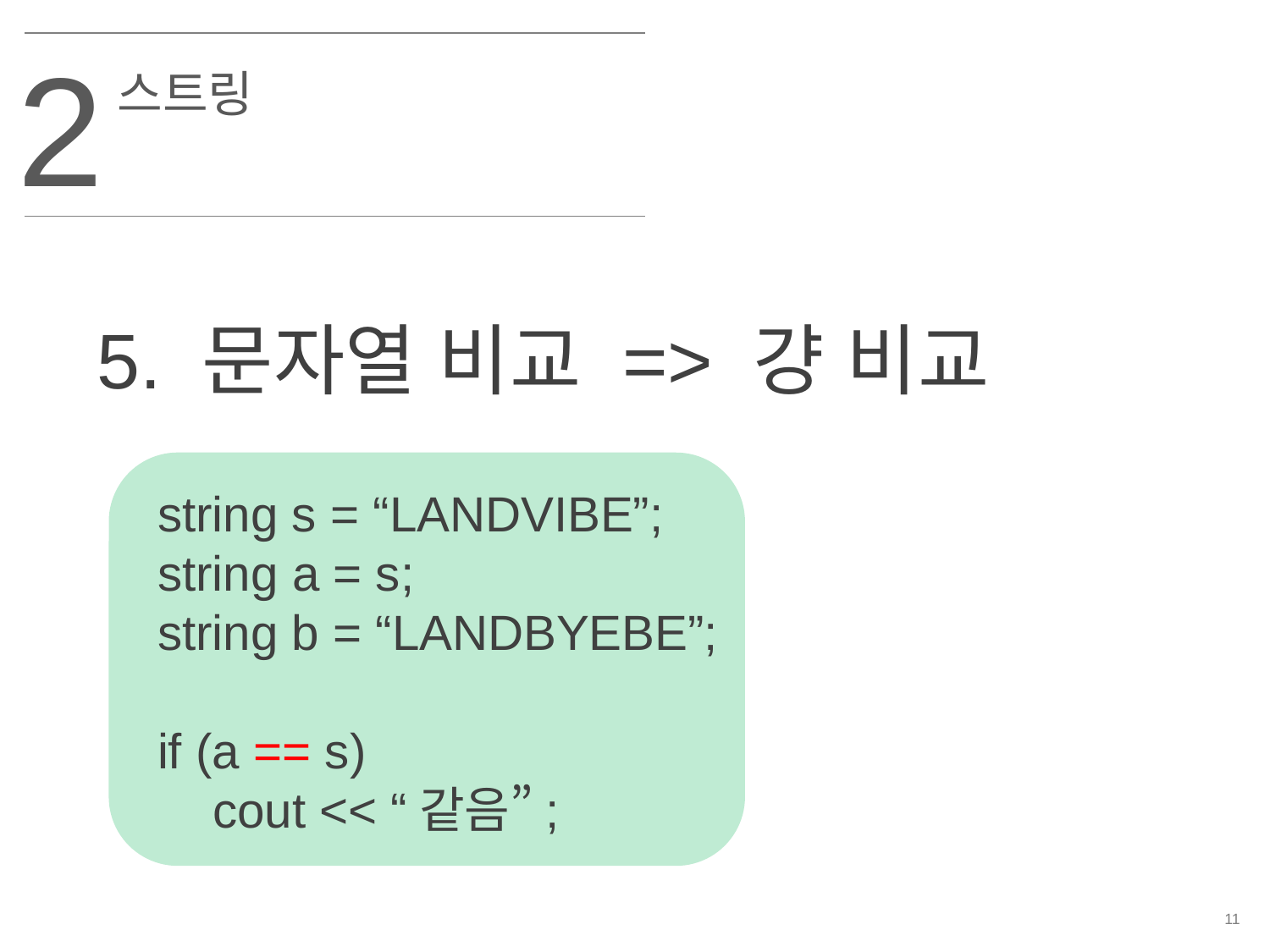

2
스트링
5. 문자열 비교 => 걍 비교

string s = “LANDVIBE”;
string a = s;
string b = “LANDBYEBE”;

if (a == s)
    cout << “같음”;